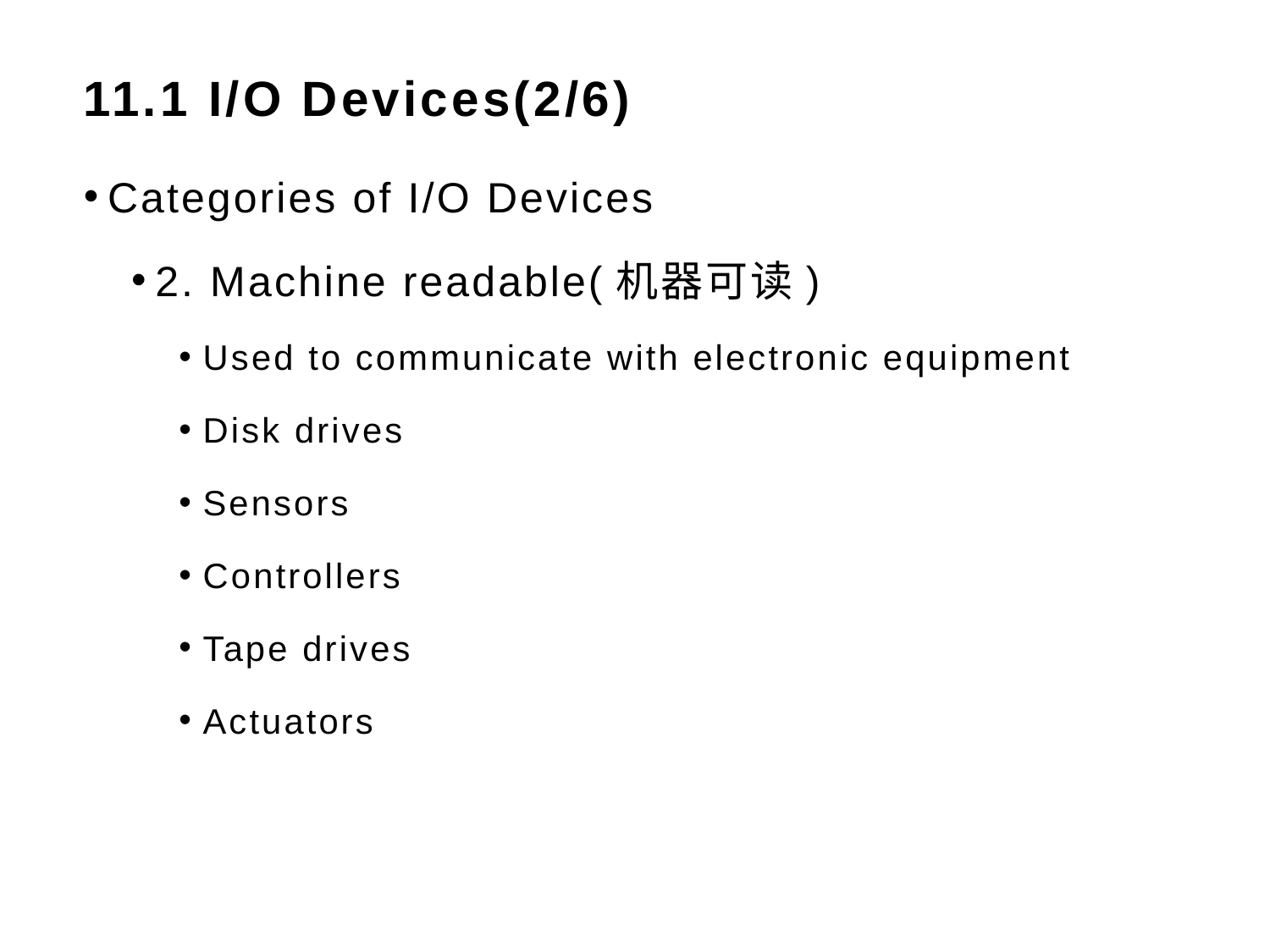

# 11.1 I/O Devices(2/6)
Categories of I/O Devices
2. Machine readable(机器可读)
Used to communicate with electronic equipment
Disk drives
Sensors
Controllers
Tape drives
Actuators